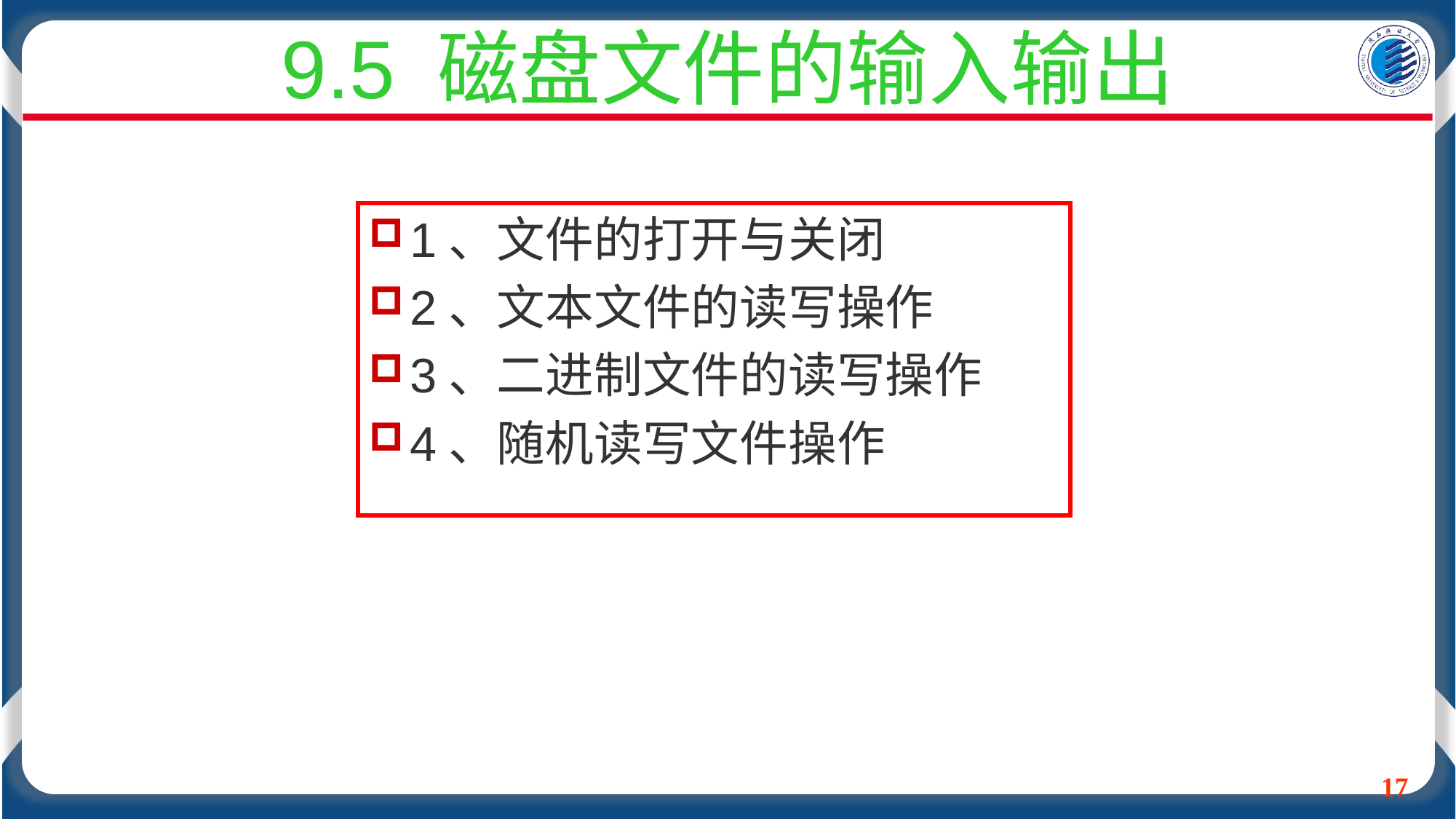

# 9.5 磁盘文件的输入输出
1、文件的打开与关闭
2、文本文件的读写操作
3、二进制文件的读写操作
4、随机读写文件操作
17